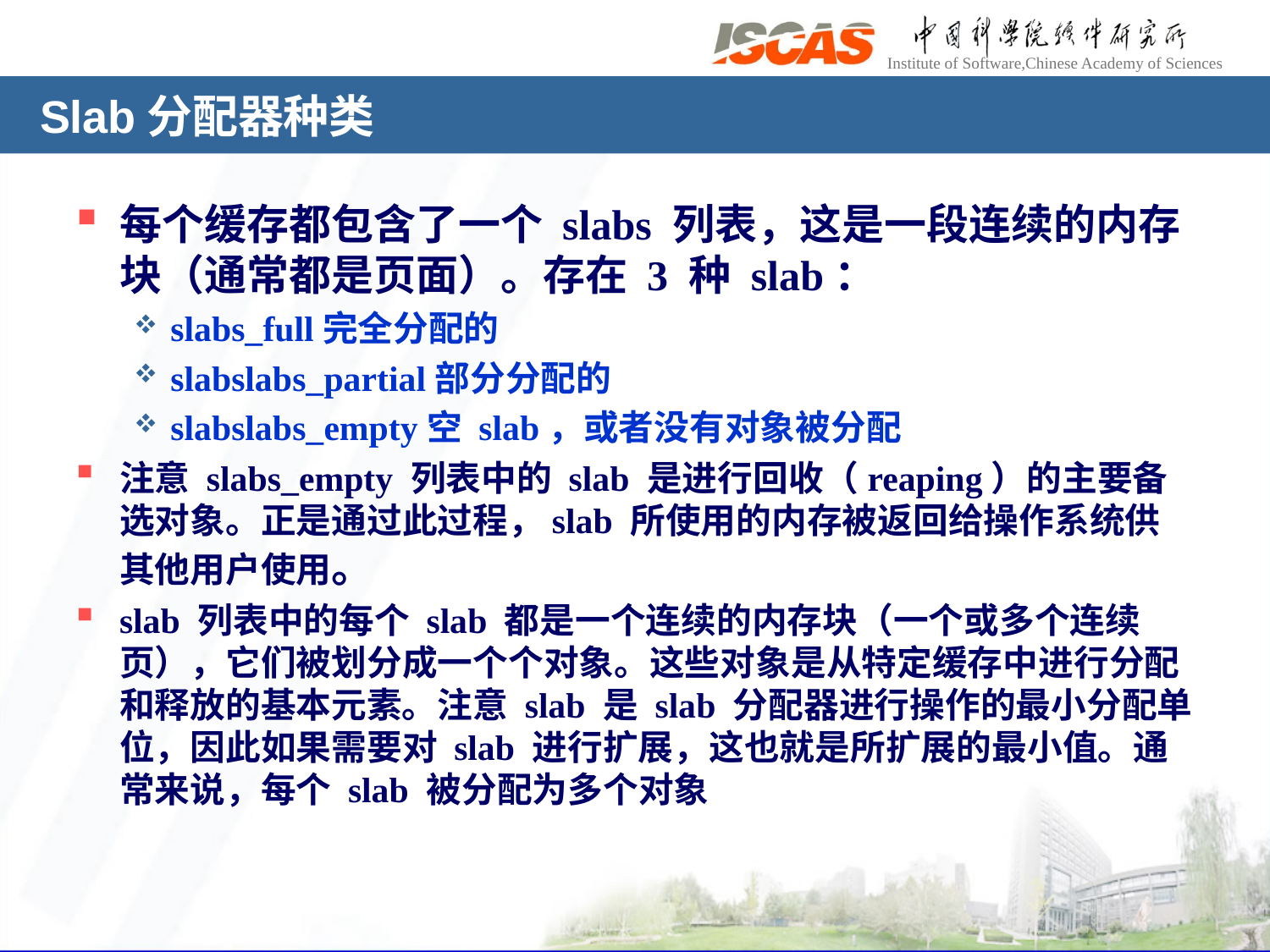

# Slab分配器种类
每个缓存都包含了一个 slabs 列表，这是一段连续的内存块（通常都是页面）。存在 3 种 slab：
slabs_full完全分配的
slabslabs_partial部分分配的
slabslabs_empty空 slab，或者没有对象被分配
注意 slabs_empty 列表中的 slab 是进行回收（reaping）的主要备选对象。正是通过此过程，slab 所使用的内存被返回给操作系统供其他用户使用。
slab 列表中的每个 slab 都是一个连续的内存块（一个或多个连续页），它们被划分成一个个对象。这些对象是从特定缓存中进行分配和释放的基本元素。注意 slab 是 slab 分配器进行操作的最小分配单位，因此如果需要对 slab 进行扩展，这也就是所扩展的最小值。通常来说，每个 slab 被分配为多个对象